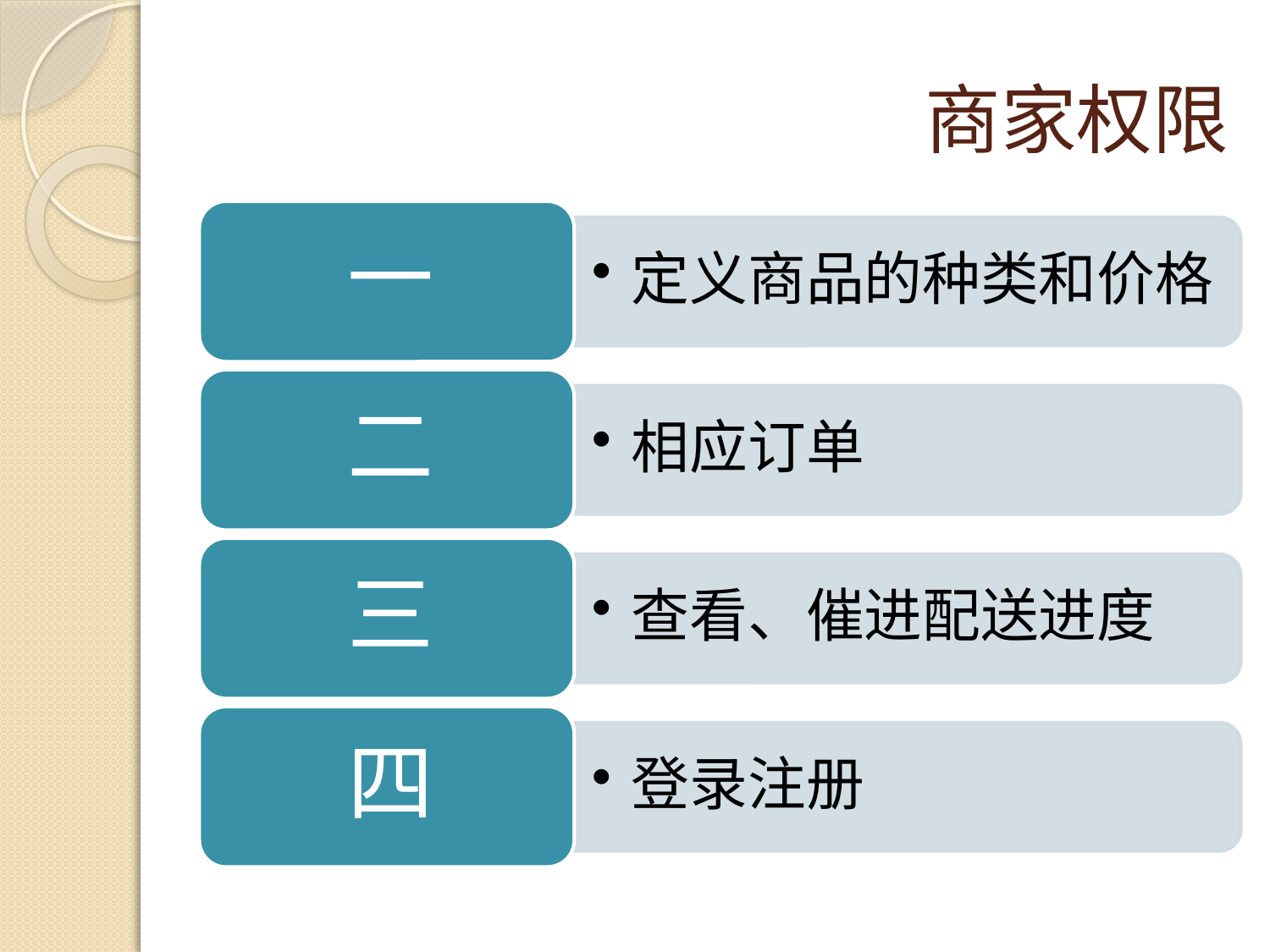

# 商家权限
定义商品的种类和价格
一
相应订单
二
查看、催进配送进度
三
登录注册
四